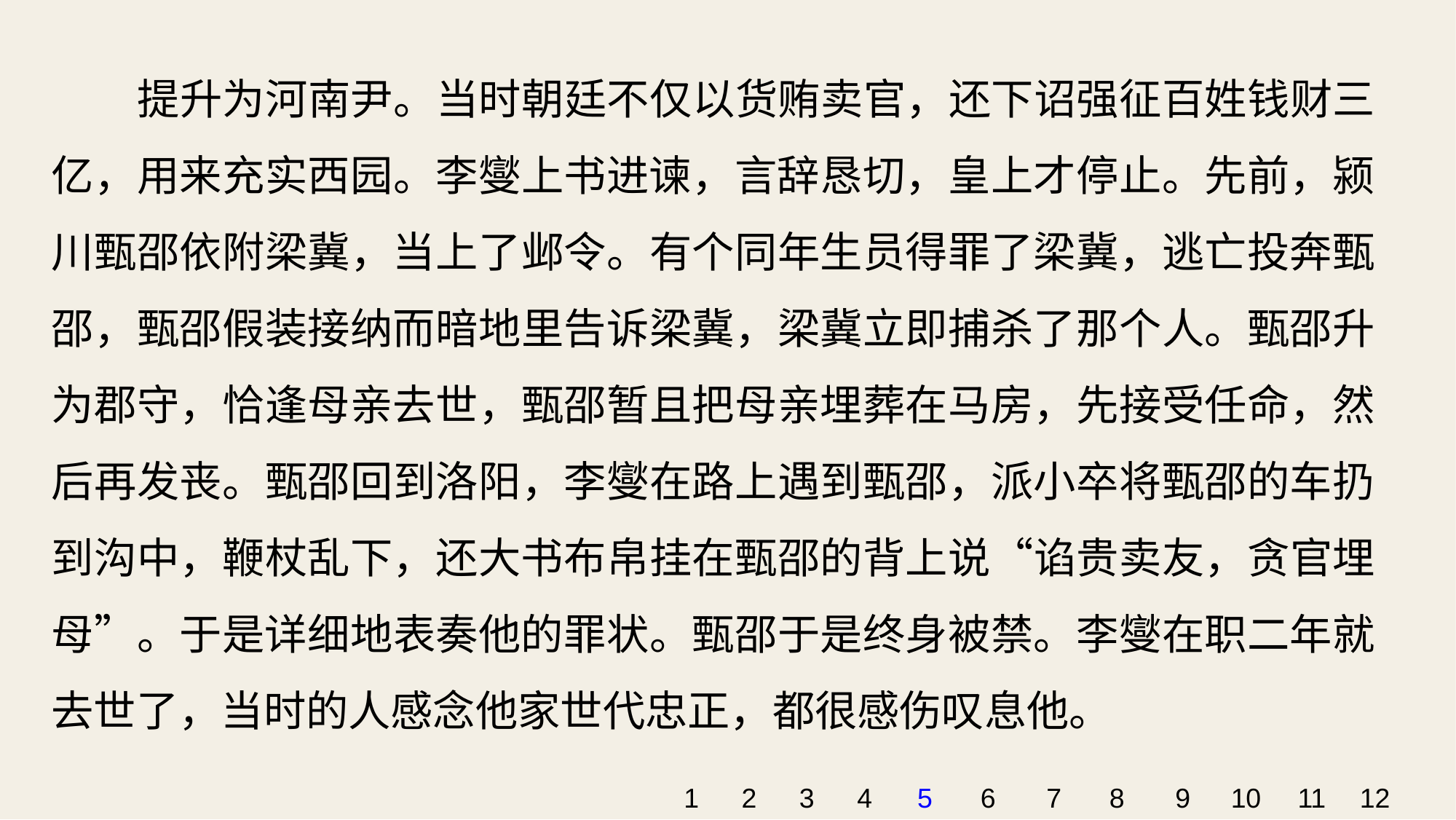

提升为河南尹。当时朝廷不仅以货贿卖官，还下诏强征百姓钱财三亿，用来充实西园。李燮上书进谏，言辞恳切，皇上才停止。先前，颍川甄邵依附梁冀，当上了邺令。有个同年生员得罪了梁冀，逃亡投奔甄邵，甄邵假装接纳而暗地里告诉梁冀，梁冀立即捕杀了那个人。甄邵升为郡守，恰逢母亲去世，甄邵暂且把母亲埋葬在马房，先接受任命，然后再发丧。甄邵回到洛阳，李燮在路上遇到甄邵，派小卒将甄邵的车扔到沟中，鞭杖乱下，还大书布帛挂在甄邵的背上说“谄贵卖友，贪官埋母”。于是详细地表奏他的罪状。甄邵于是终身被禁。李燮在职二年就去世了，当时的人感念他家世代忠正，都很感伤叹息他。
1
2
3
4
5
6
7
8
9
10
11
12